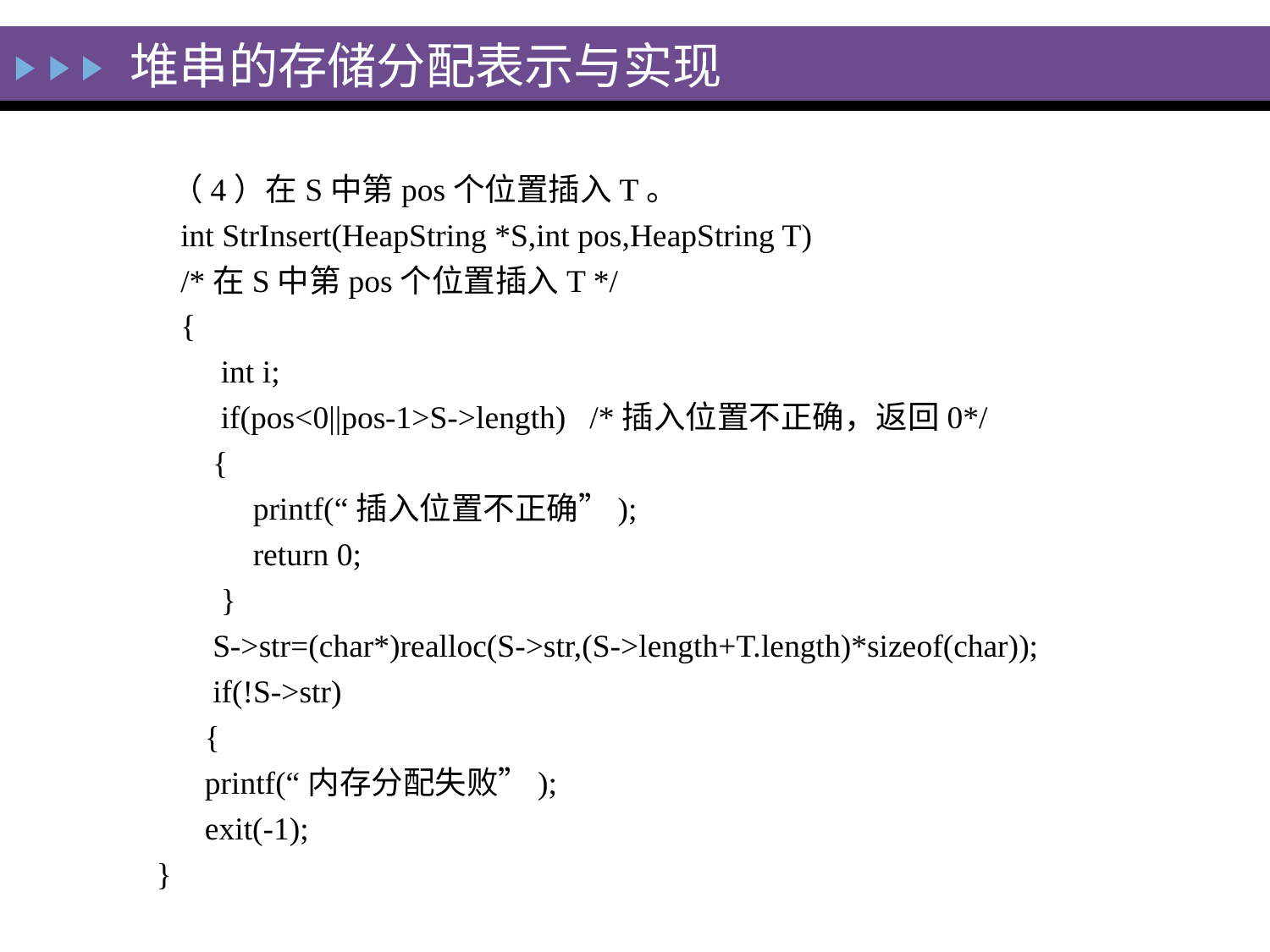

# 堆串的存储分配表示与实现
 （4）在S中第pos个位置插入T。
   int StrInsert(HeapString *S,int pos,HeapString T)
   /*在S中第pos个位置插入T */
   {
        int i;
        if(pos<0||pos-1>S->length) 	/*插入位置不正确，返回0*/
       {
            printf(“插入位置不正确”);
            return 0;
        }
       S->str=(char*)realloc(S->str,(S->length+T.length)*sizeof(char));
       if(!S->str)
      {
      printf(“内存分配失败”);
      exit(-1);
}